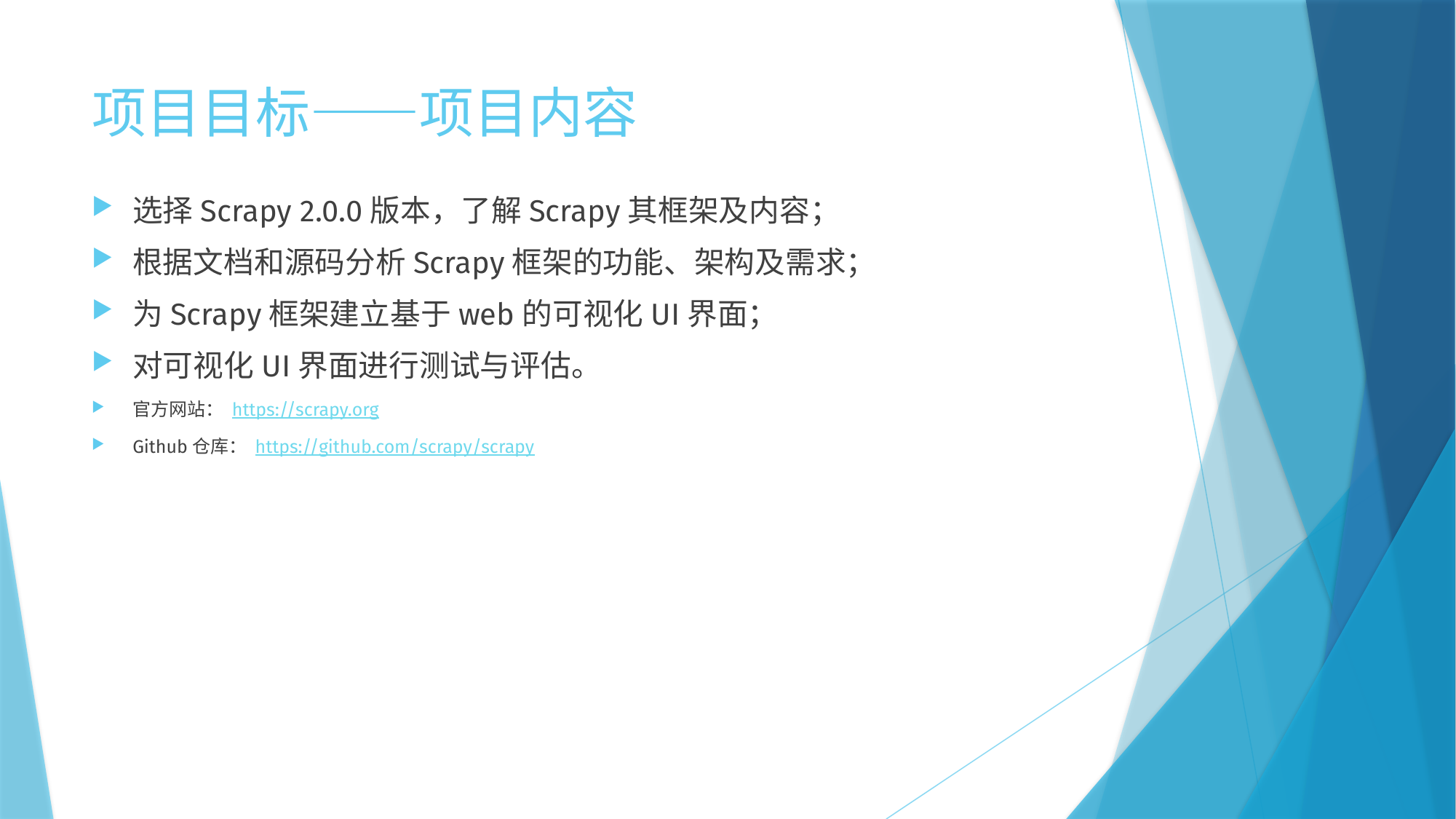

# 项目目标——项目内容
选择Scrapy 2.0.0版本，了解Scrapy其框架及内容；
根据文档和源码分析Scrapy框架的功能、架构及需求；
为Scrapy框架建立基于web的可视化UI界面；
对可视化UI界面进行测试与评估。
官方网站： https://scrapy.org
Github仓库： https://github.com/scrapy/scrapy